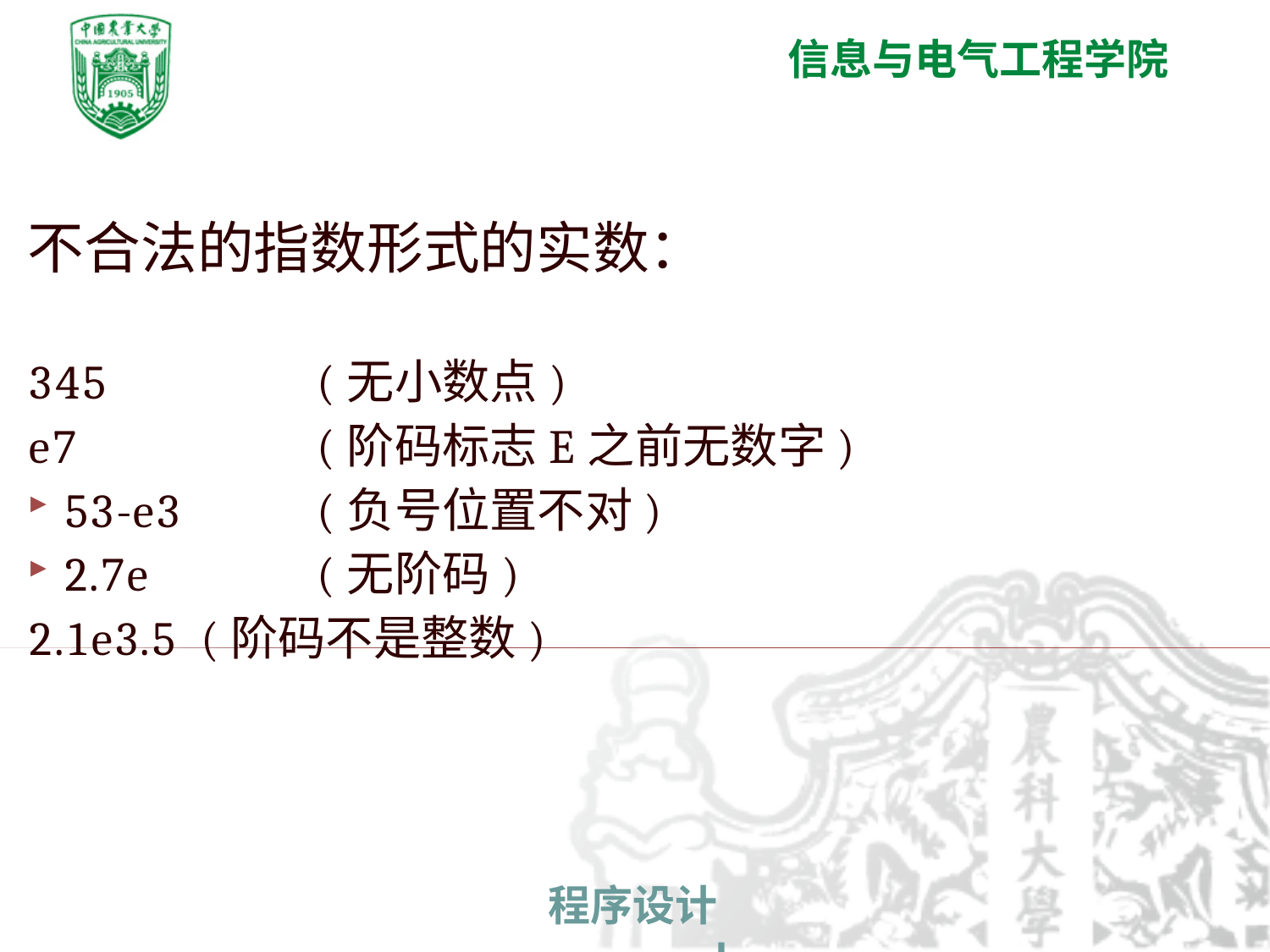

不合法的指数形式的实数：

345 		(无小数点)
e7	 	(阶码标志E之前无数字)
53-e3 	(负号位置不对)
2.7e 		(无阶码)
2.1e3.5	 (阶码不是整数)